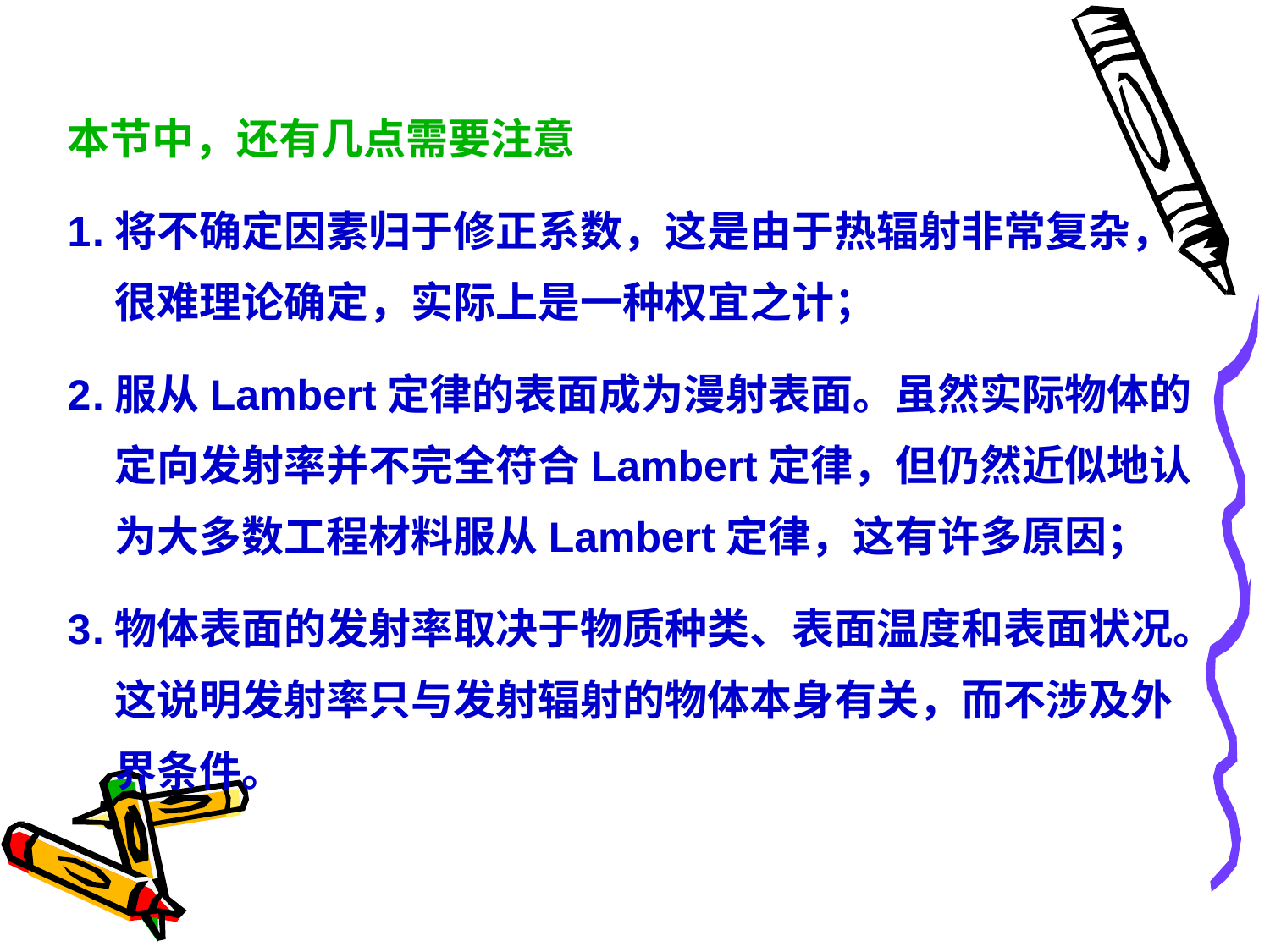

本节中，还有几点需要注意
将不确定因素归于修正系数，这是由于热辐射非常复杂，很难理论确定，实际上是一种权宜之计；
服从Lambert定律的表面成为漫射表面。虽然实际物体的定向发射率并不完全符合Lambert定律，但仍然近似地认为大多数工程材料服从Lambert定律，这有许多原因；
物体表面的发射率取决于物质种类、表面温度和表面状况。这说明发射率只与发射辐射的物体本身有关，而不涉及外界条件。